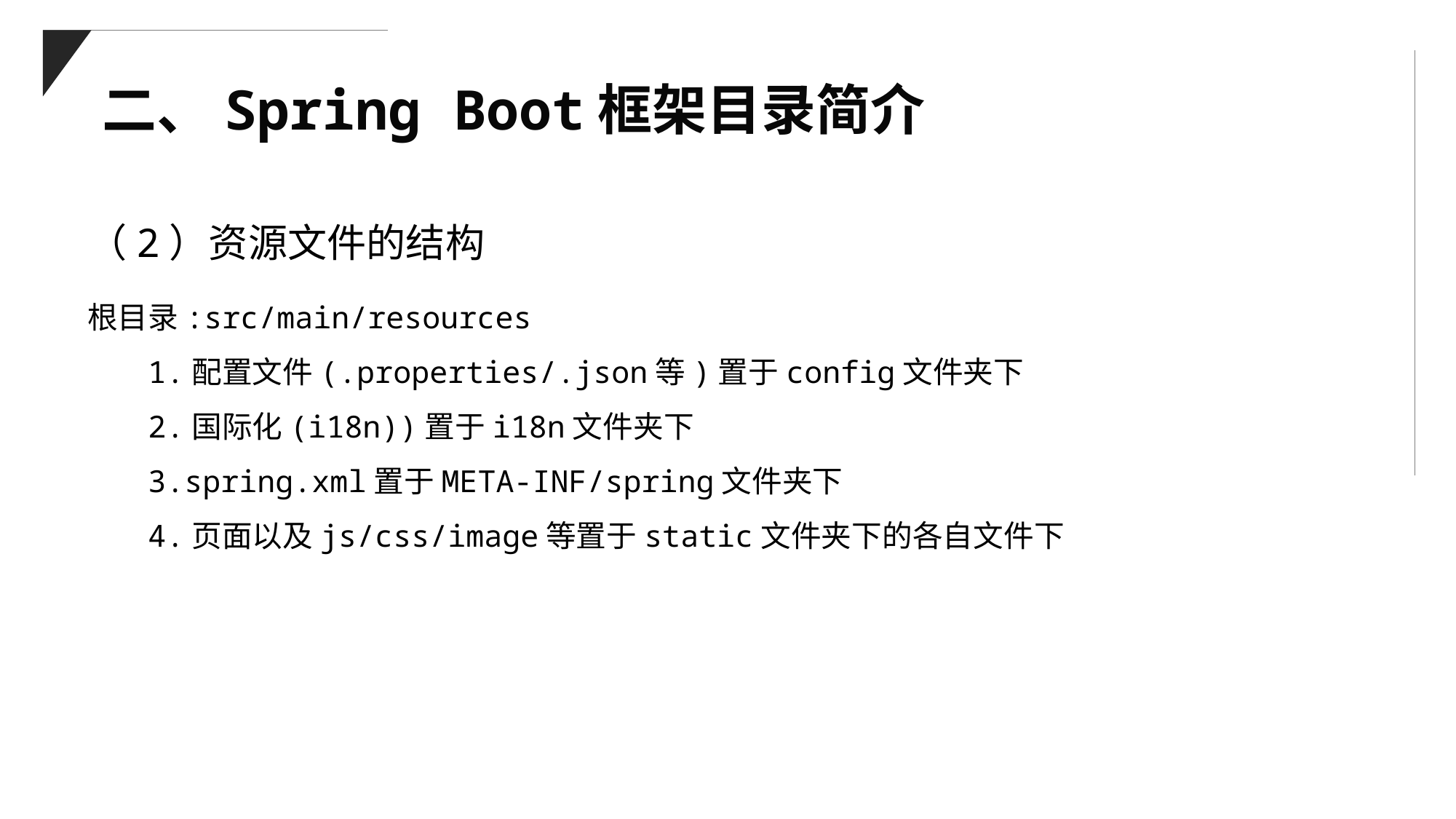

二、Spring Boot框架目录简介

（2）资源文件的结构
根目录:src/main/resources
1.配置文件(.properties/.json等)置于config文件夹下
2.国际化(i18n))置于i18n文件夹下
3.spring.xml置于META-INF/spring文件夹下
4.页面以及js/css/image等置于static文件夹下的各自文件下